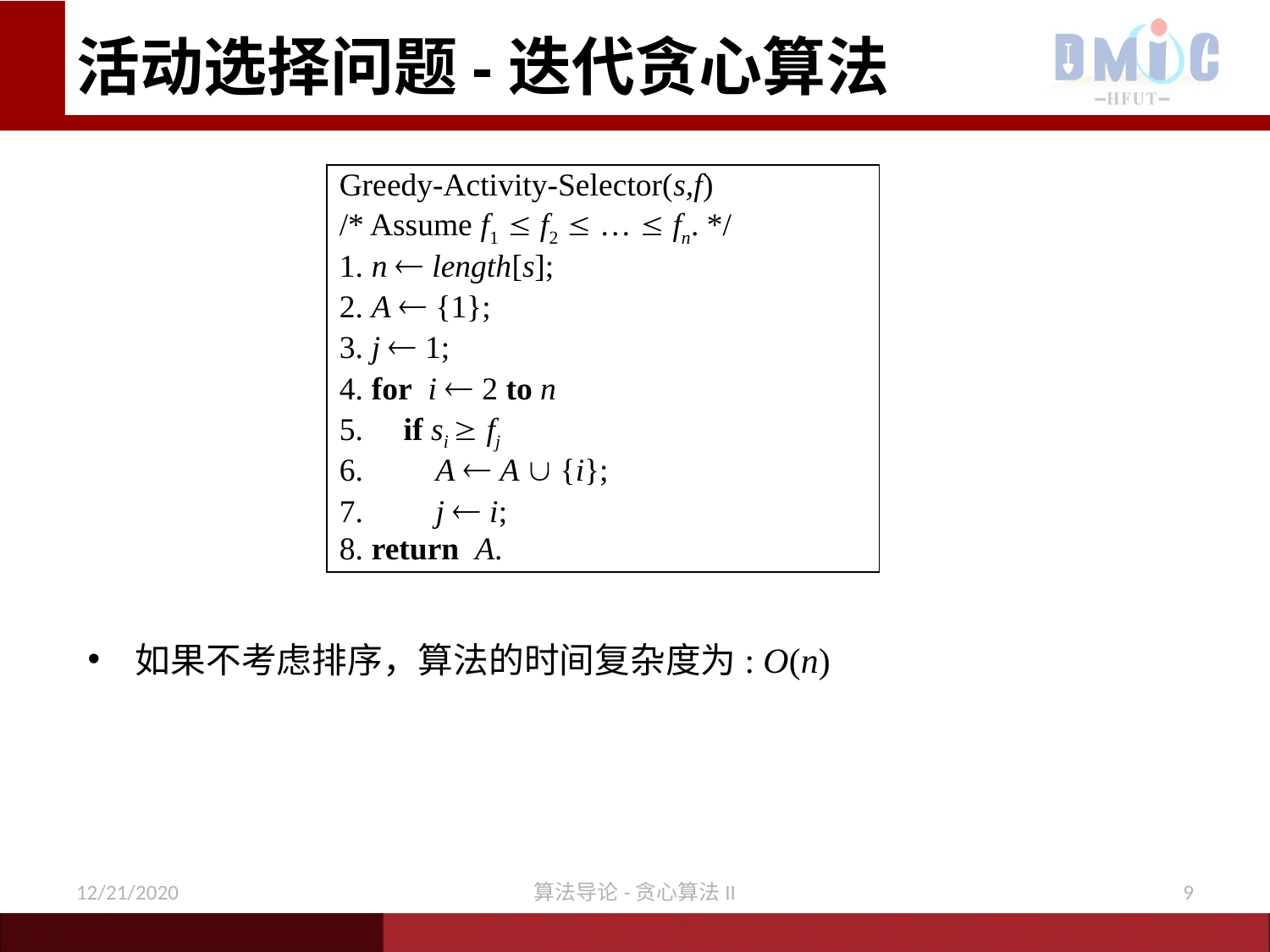

# 活动选择问题-迭代贪心算法
Greedy-Activity-Selector(s,f)
/* Assume f1 ≤ f2 ≤ … ≤ fn. */
1. n ← length[s];
2. A ← {1};
3. j ← 1;
4. for  i ← 2 to n
5.     if si ≥ fj
6.         A ← A ∪ {i};
7.         j ← i;
8. return  A.
如果不考虑排序，算法的时间复杂度为: O(n)
12/21/2020
算法导论-贪心算法II
9